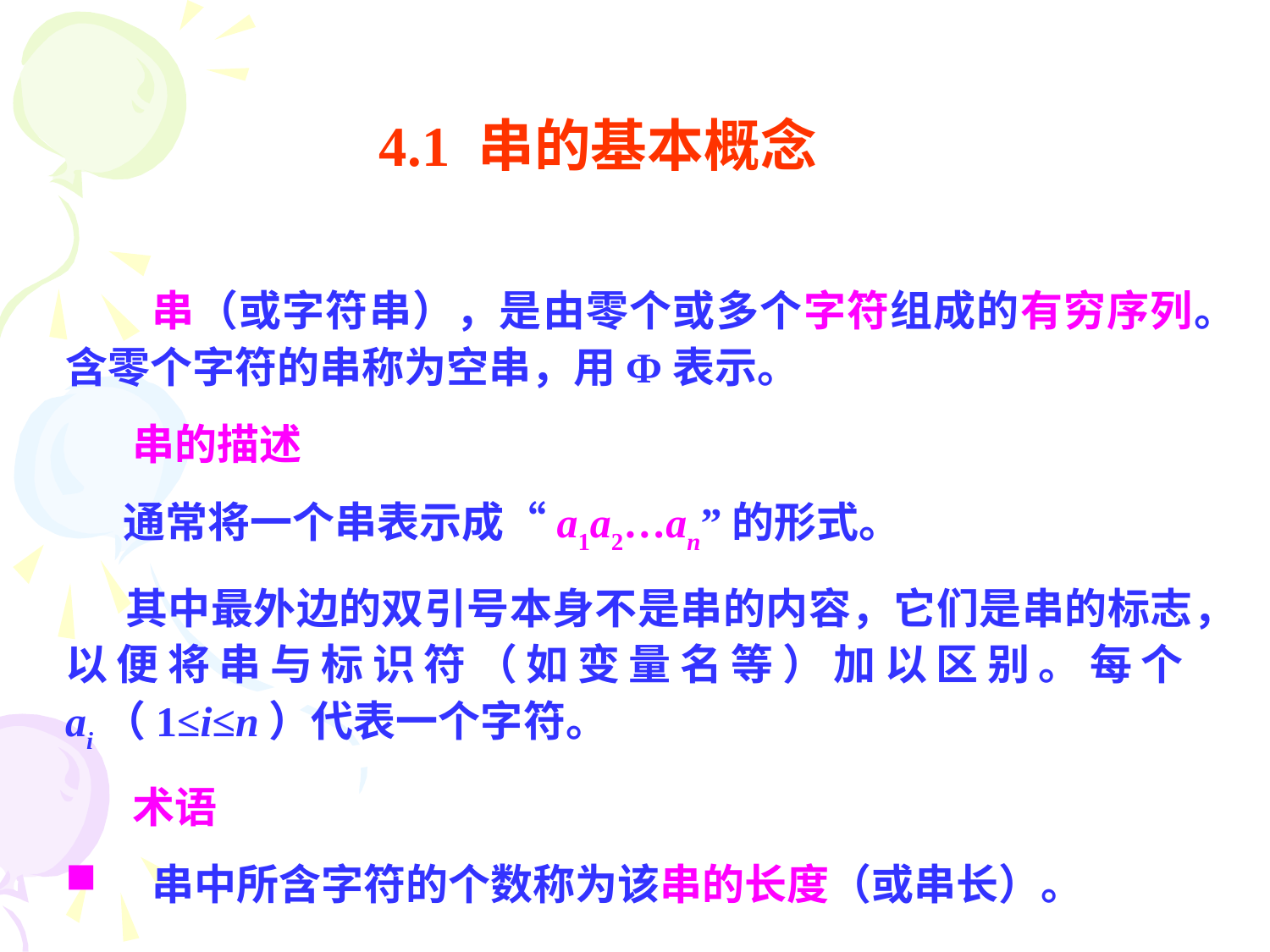

4.1 串的基本概念
      串（或字符串），是由零个或多个字符组成的有穷序列。含零个字符的串称为空串，用Ф表示。
      串的描述
     通常将一个串表示成“a1a2…an”的形式。
     其中最外边的双引号本身不是串的内容，它们是串的标志，以便将串与标识符（如变量名等）加以区别。每个ai（1≤i≤n）代表一个字符。
      术语
   串中所含字符的个数称为该串的长度（或串长）。